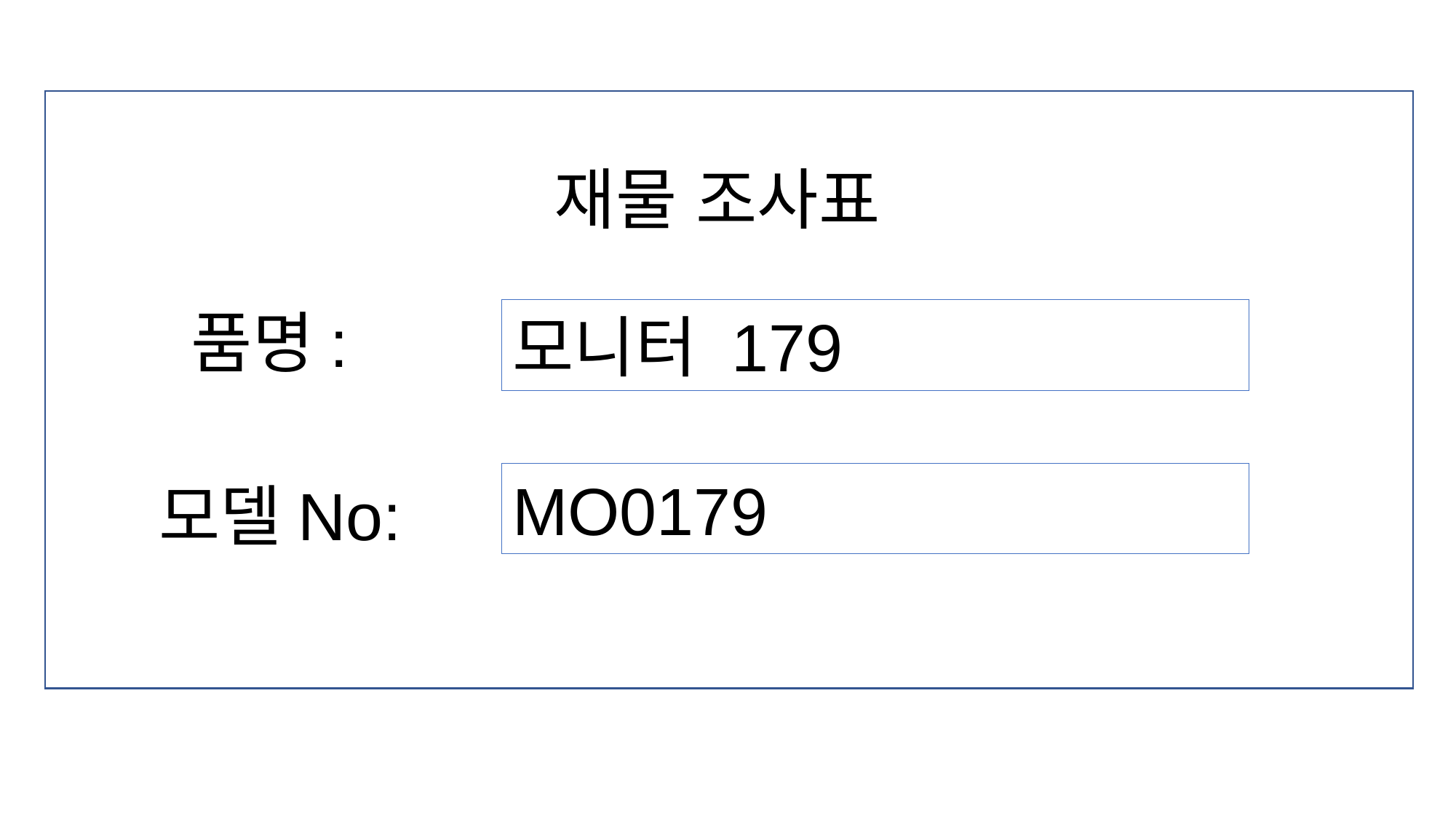

재물 조사표
품명:
모니터 179
MO0179
모델No: